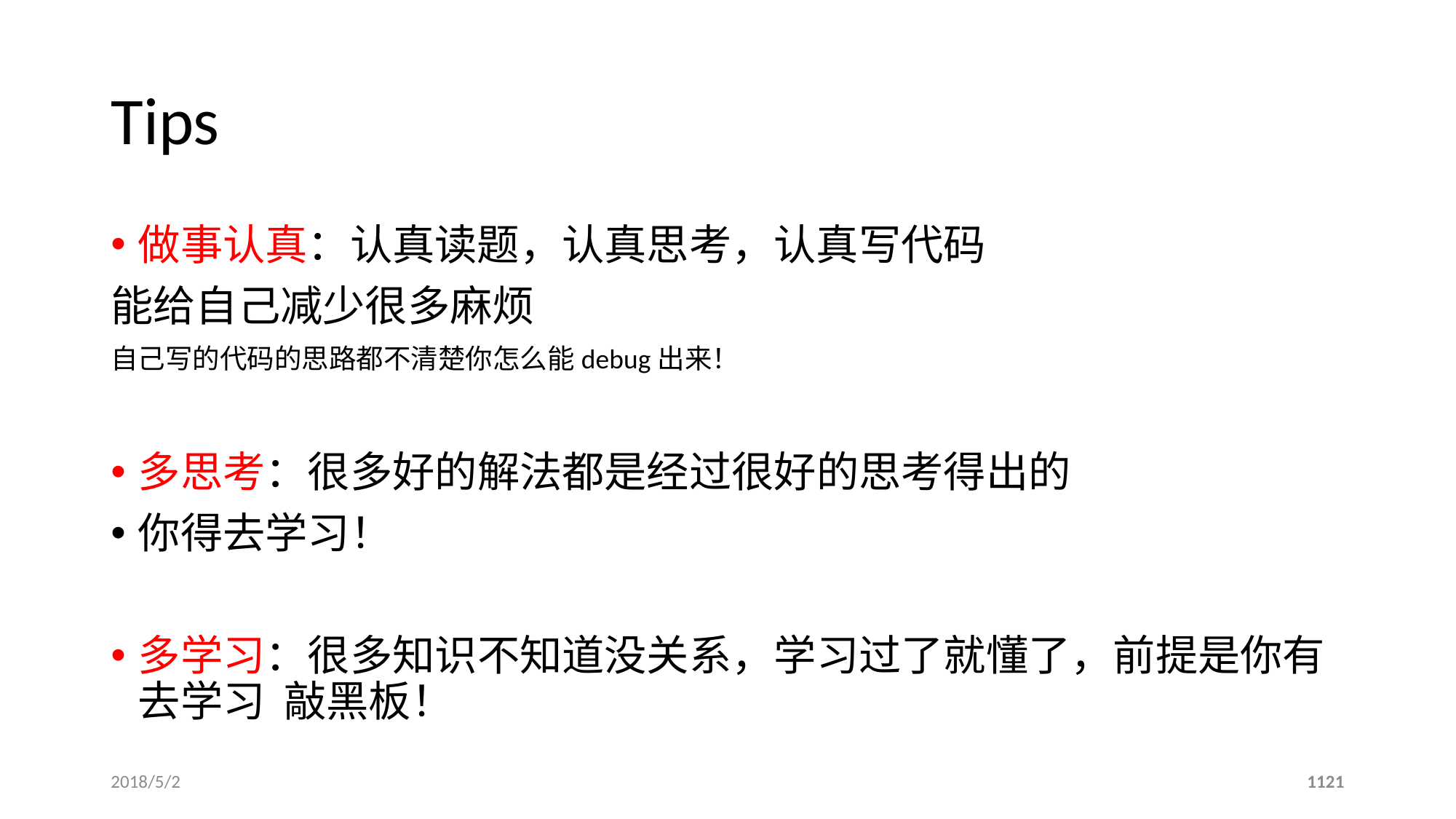

# Tips
做事认真：认真读题，认真思考，认真写代码
能给自己减少很多麻烦
自己写的代码的思路都不清楚你怎么能debug出来！

多思考：很多好的解法都是经过很好的思考得出的
你得去学习！

多学习：很多知识不知道没关系，学习过了就懂了，前提是你有去学习  敲黑板！
2018/5/2
1121